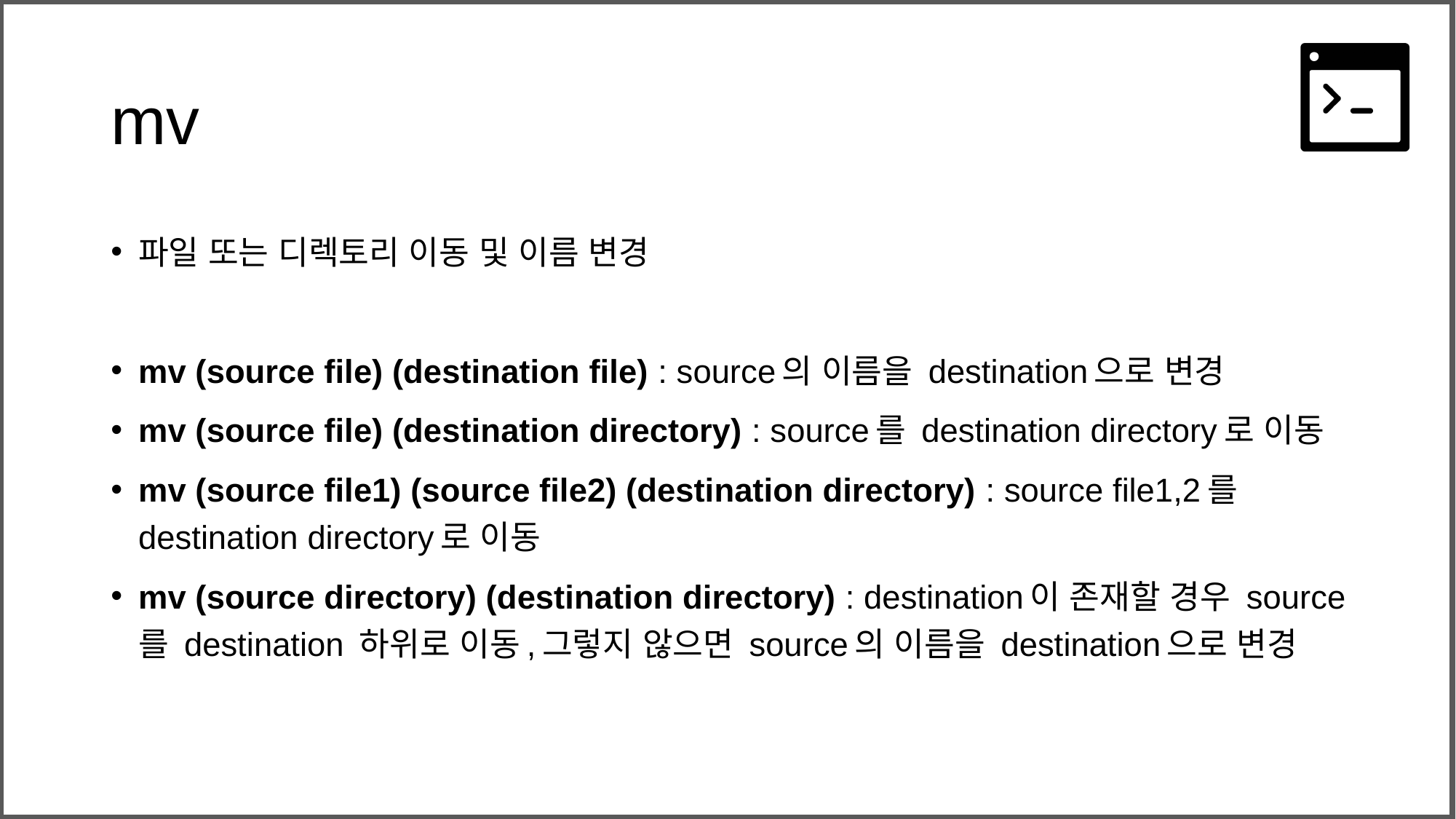

# mv
파일 또는 디렉토리 이동 및 이름 변경

mv (source file) (destination file) : source의 이름을 destination으로 변경
mv (source file) (destination directory) : source를 destination directory로 이동
mv (source file1) (source file2) (destination directory) : source file1,2를 destination directory로 이동
mv (source directory) (destination directory) : destination이 존재할 경우 source를 destination 하위로 이동,그렇지 않으면 source의 이름을 destination으로 변경